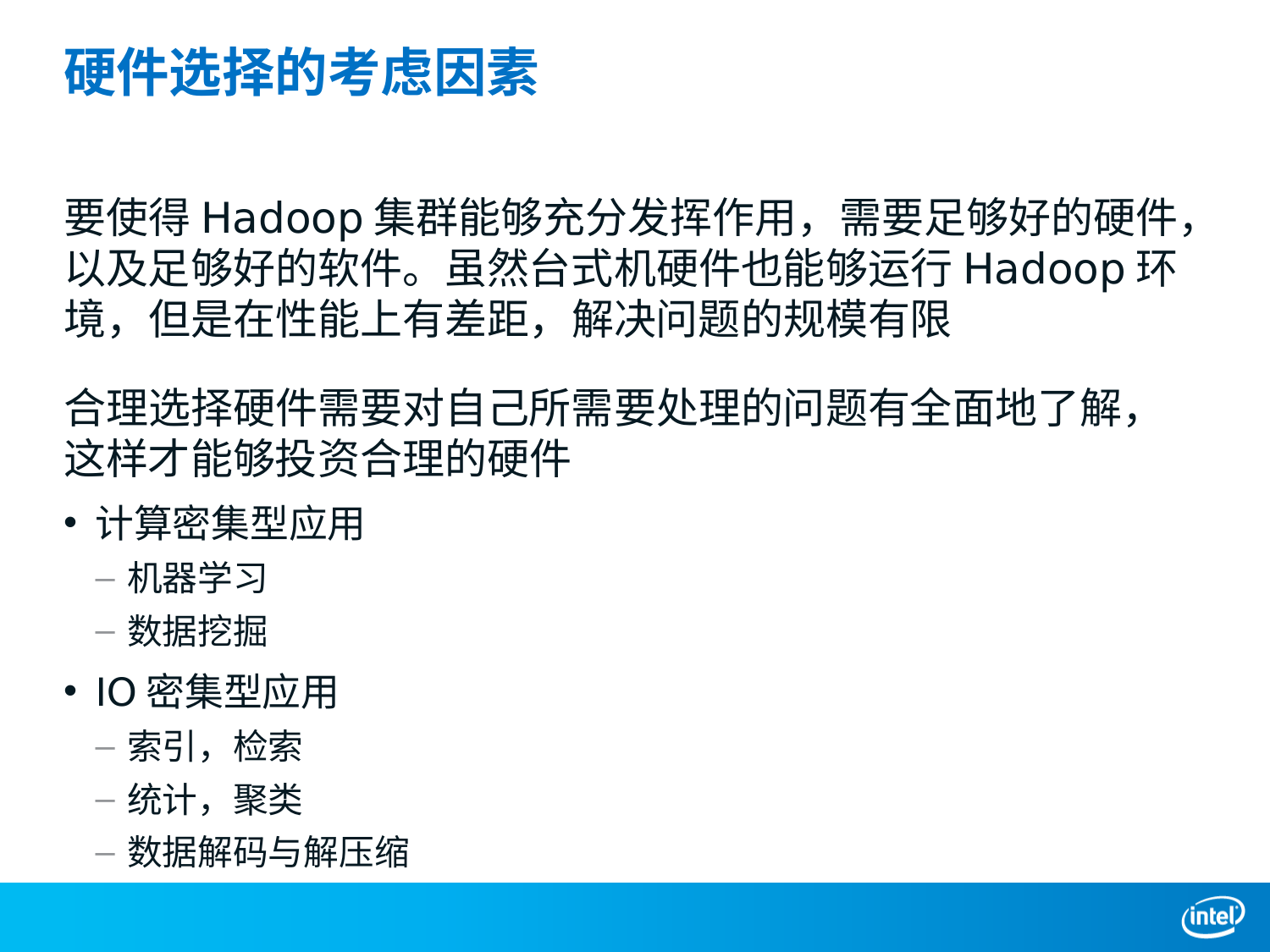

# 硬件选择的考虑因素
要使得Hadoop集群能够充分发挥作用，需要足够好的硬件，以及足够好的软件。虽然台式机硬件也能够运行Hadoop环境，但是在性能上有差距，解决问题的规模有限
合理选择硬件需要对自己所需要处理的问题有全面地了解，这样才能够投资合理的硬件
计算密集型应用
机器学习
数据挖掘
IO密集型应用
索引，检索
统计，聚类
数据解码与解压缩